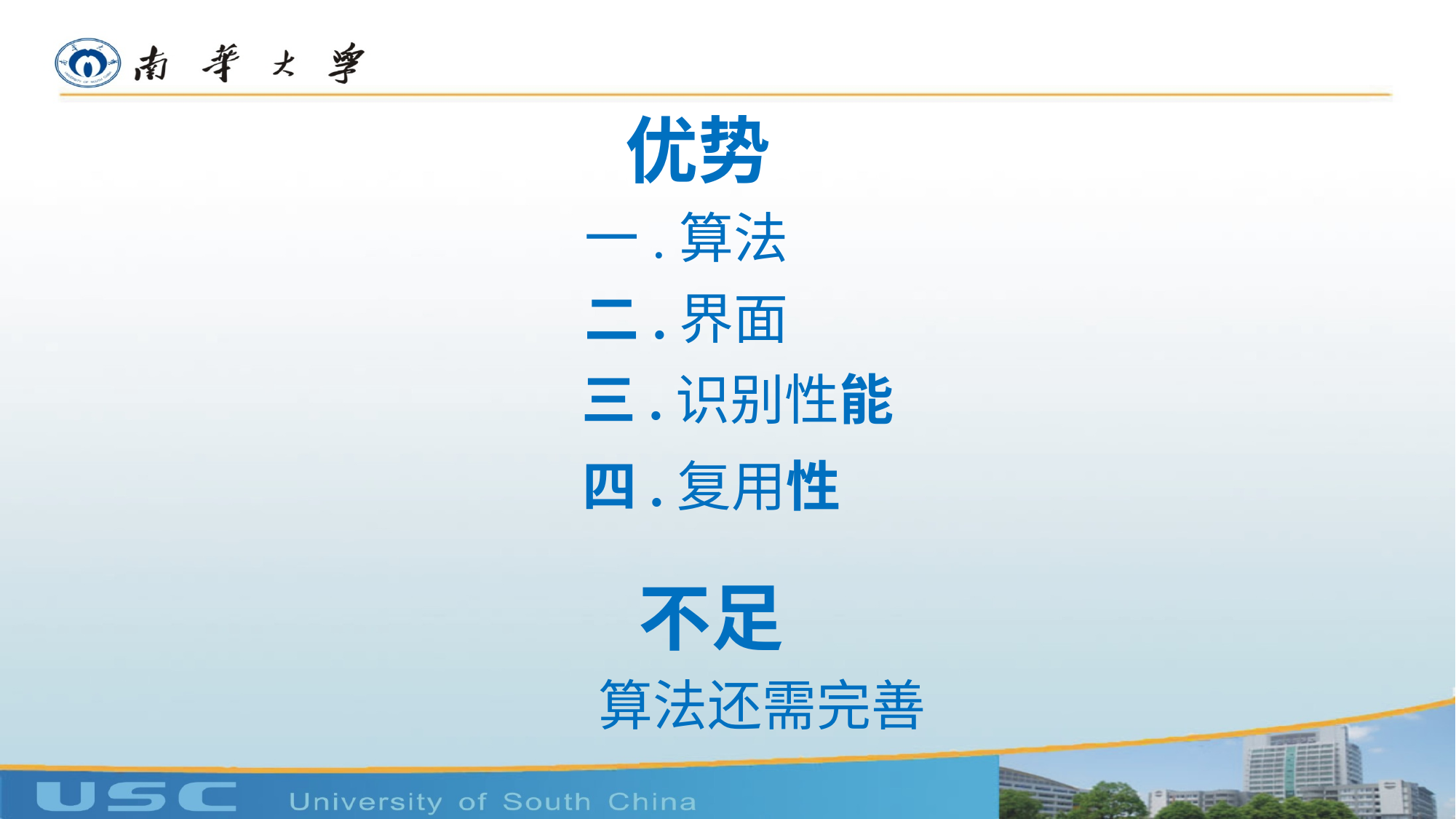

优势
一.算法

二.界面
三.识别性能
四.复用性

不足
算法还需完善